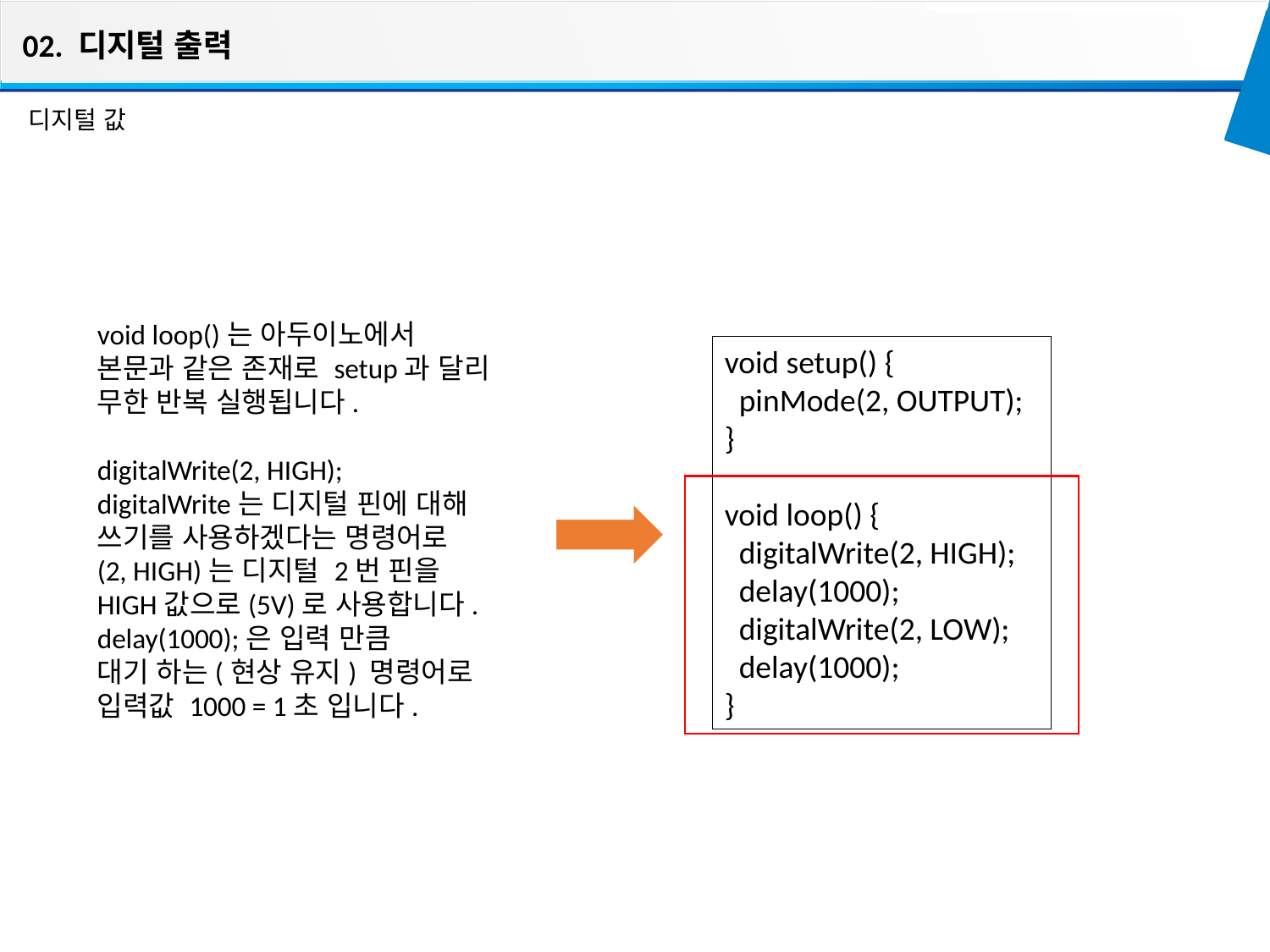

02. 디지털 출력

디지털 값
void loop()는 아두이노에서
본문과 같은 존재로 setup과 달리
무한 반복 실행됩니다.

digitalWrite(2, HIGH);
digitalWrite는 디지털 핀에 대해
쓰기를 사용하겠다는 명령어로
(2, HIGH)는 디지털 2번 핀을
HIGH값으로(5V)로 사용합니다.
delay(1000);은 입력 만큼
대기 하는(현상 유지) 명령어로
입력값 1000 = 1초 입니다.
void setup() {
  pinMode(2, OUTPUT);
}

void loop() {
  digitalWrite(2, HIGH);
  delay(1000);
  digitalWrite(2, LOW);
  delay(1000);
}